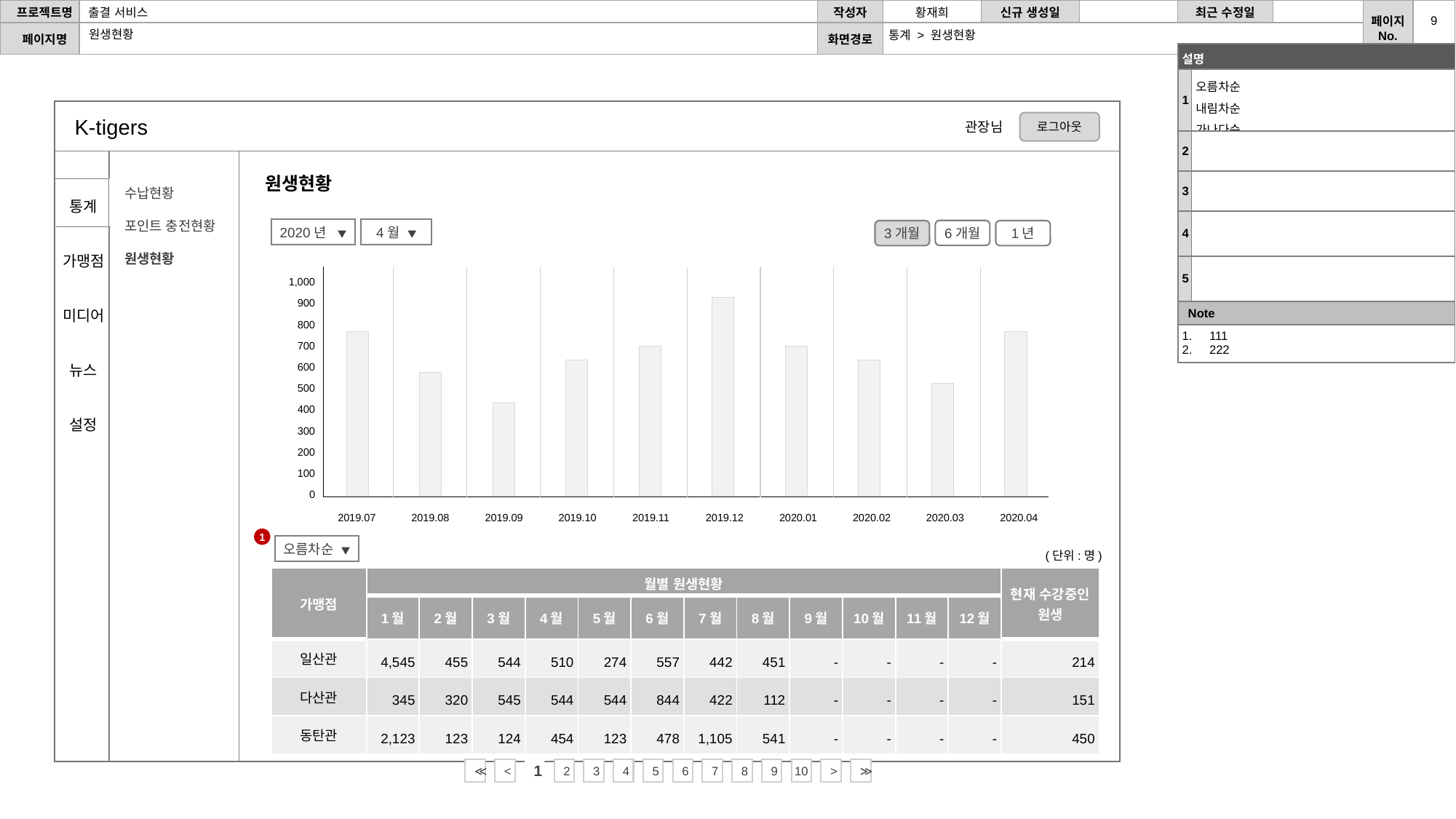

9
원생현황
통계 > 원생현황
| 설명 |  |
| --- | --- |
| 1 | 오름차순 내림차순 가나다순 |
| 2 |  |
| 3 |  |
| 4 |  |
| 5 |  |
| Note |  |
| 111 222 |  |

K-tigers
로그아웃
관장님
원생현황
수납현황

포인트 충전현황

원생현황

통계

가맹점

미디어

뉴스

설정
2020년   ▼
4월  ▼
6개월
3개월
1년
1,000
900
800
700
600
500
400
300
200
100
0

2019.07
2019.08
2019.09
2019.10
2019.11
2019.12
2020.01
2020.02
2020.03
2020.04
1
오름차순  ▼
(단위:명)
| 가맹점 | 월별 원생현황 |  |  |  |  |  |  |  |  |  |  |  | 현재 수강중인 원생 |
| --- | --- | --- | --- | --- | --- | --- | --- | --- | --- | --- | --- | --- | --- |
|  | 1월 | 2월 | 3월 | 4월 | 5월 | 6월 | 7월 | 8월 | 9월 | 10월 | 11월 | 12월 |  |
| 일산관 | 4,545 | 455 | 544 | 510 | 274 | 557 | 442 | 451 | - | - | - | - | 214 |
| 다산관 | 345 | 320 | 545 | 544 | 544 | 844 | 422 | 112 | - | - | - | - | 151 |
| 동탄관 | 2,123 | 123 | 124 | 454 | 123 | 478 | 1,105 | 541 | - | - | - | - | 450 |
≪
<
1
2
3
4
5
6
7
8
9
10
>
≫